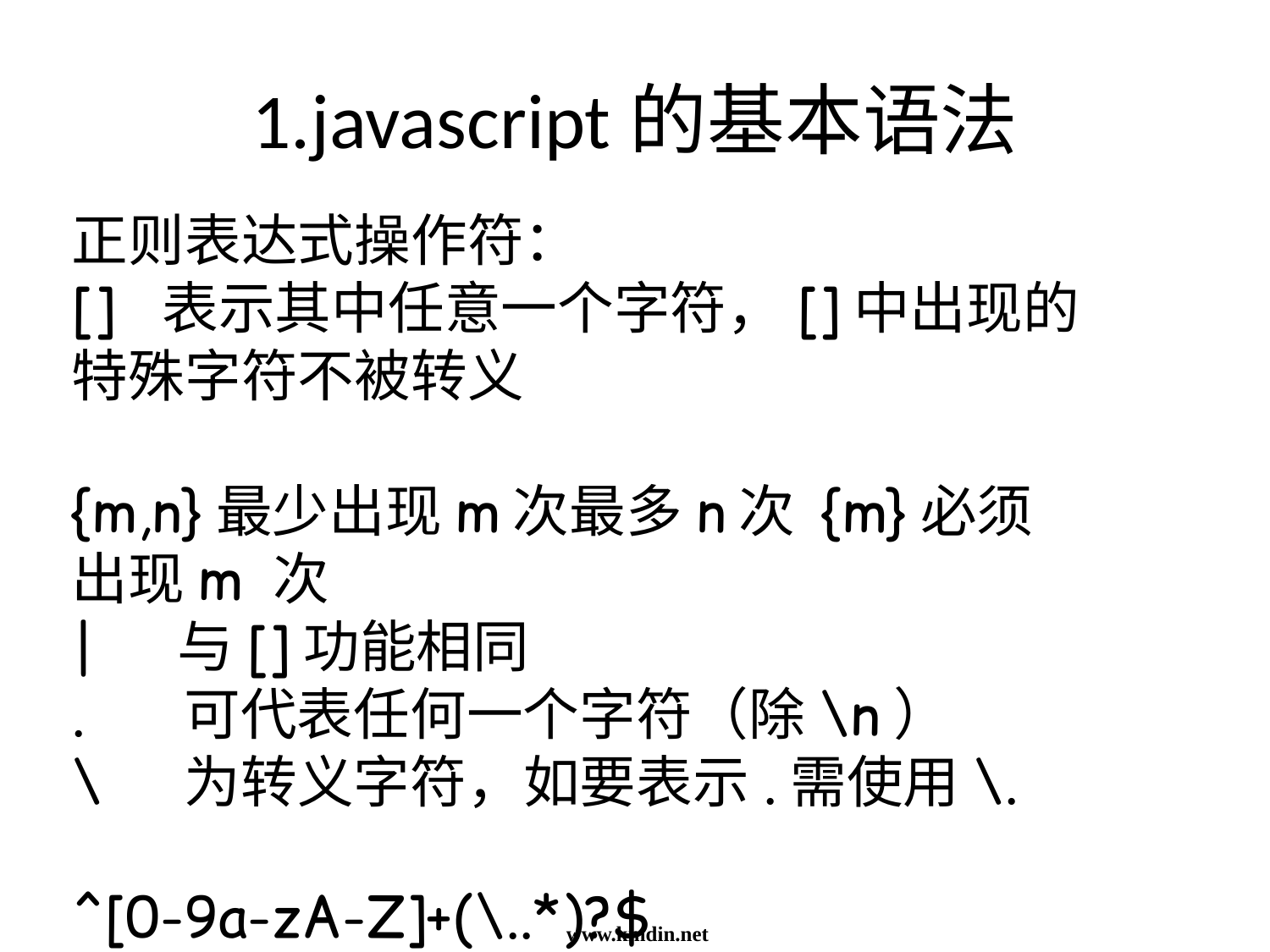

# 1.javascript的基本语法
正则表达式操作符：
[]  表示其中任意一个字符，[]中出现的特殊字符不被转义

{m,n}最少出现m次最多n次 {m}必须出现m 次
|    与[]功能相同
.     可代表任何一个字符（除\n）
\    为转义字符，如要表示.需使用\.

^[0-9a-zA-Z]+(\..*)?$